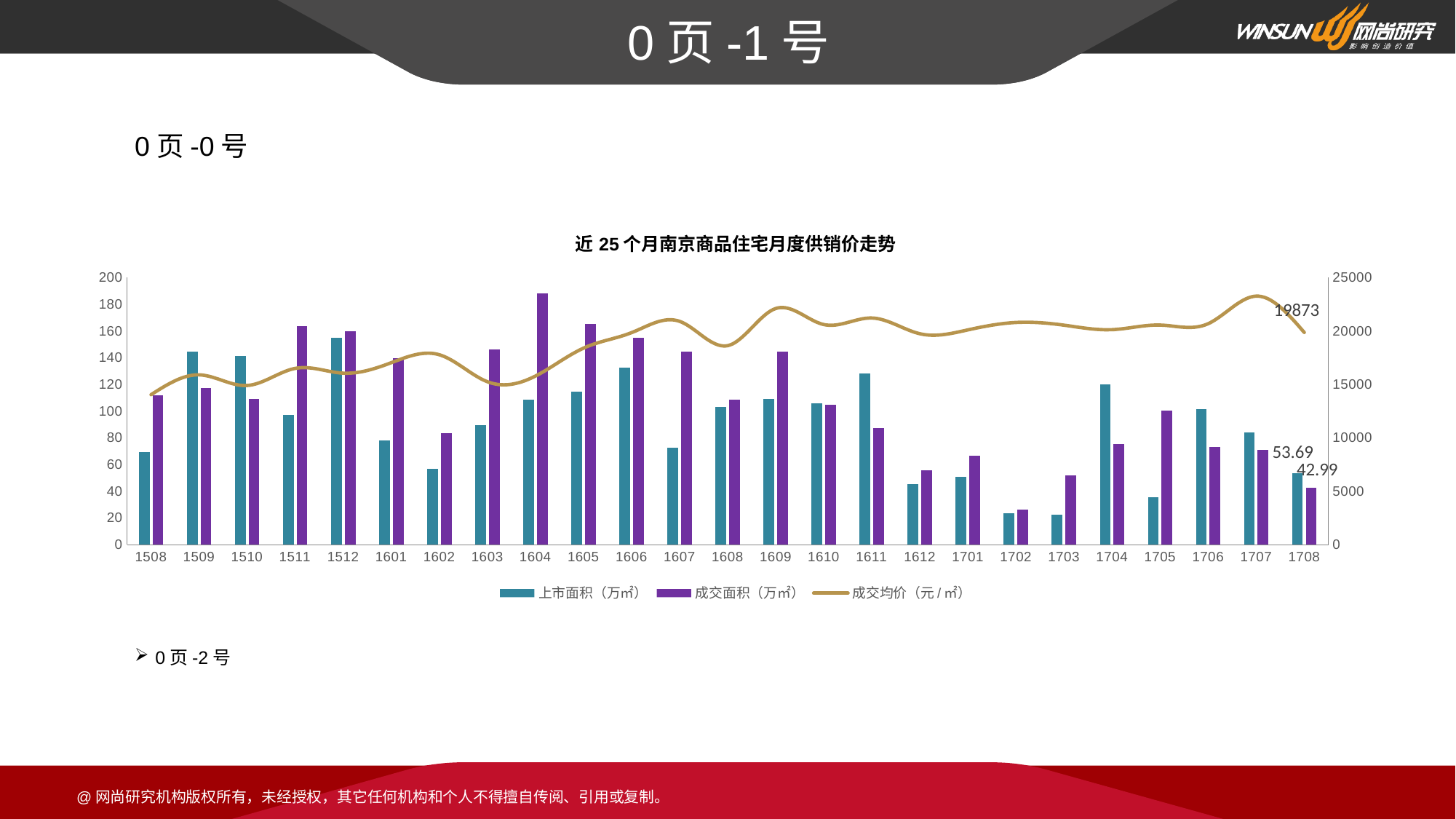

# 0页-1号
0页-0号

### Chart: 近25个月南京商品住宅月度供销价走势

| Category | 上市面积（万㎡） | 成交面积（万㎡） | 成交均价（元/㎡） |
|---|---|---|---|
| 1508 | 69.59 | 111.84 | 14052.0 |
| 1509 | 144.81 | 117.56 | 15908.0 |
| 1510 | 141.37 | 109.5 | 14911.0 |
| 1511 | 97.0 | 163.66 | 16512.0 |
| 1512 | 155.09 | 159.74 | 16065.0 |
| 1601 | 77.99 | 139.91 | 17044.0 |
| 1602 | 56.83 | 83.48 | 17787.0 |
| 1603 | 89.83 | 146.08 | 15263.0 |
| 1604 | 108.78 | 188.29 | 15796.0 |
| 1605 | 114.81 | 165.09 | 18407.0 |
| 1606 | 132.43 | 154.95 | 19857.0 |
| 1607 | 72.79 | 144.62 | 20914.0 |
| 1608 | 103.3 | 108.43 | 18638.0 |
| 1609 | 109.14 | 144.88 | 22115.0 |
| 1610 | 106.15 | 104.6 | 20615.0 |
| 1611 | 128.32 | 87.25 | 21226.0 |
| 1612 | 45.33 | 55.94 | 19754.0 |
| 1701 | 50.62 | 66.61 | 20114.0 |
| 1702 | 23.77 | 26.43 | 20807.0 |
| 1703 | 22.49 | 51.82 | 20554.0 |
| 1704 | 120.21 | 75.25 | 20136.0 |
| 1705 | 35.56 | 100.32 | 20565.0 |
| 1706 | 101.55 | 72.96 | 20695.0 |
| 1707 | 84.18 | 70.82 | 23273.0 |
| 1708 | 53.69 | 42.99 | 19873.0 |
0页-2号